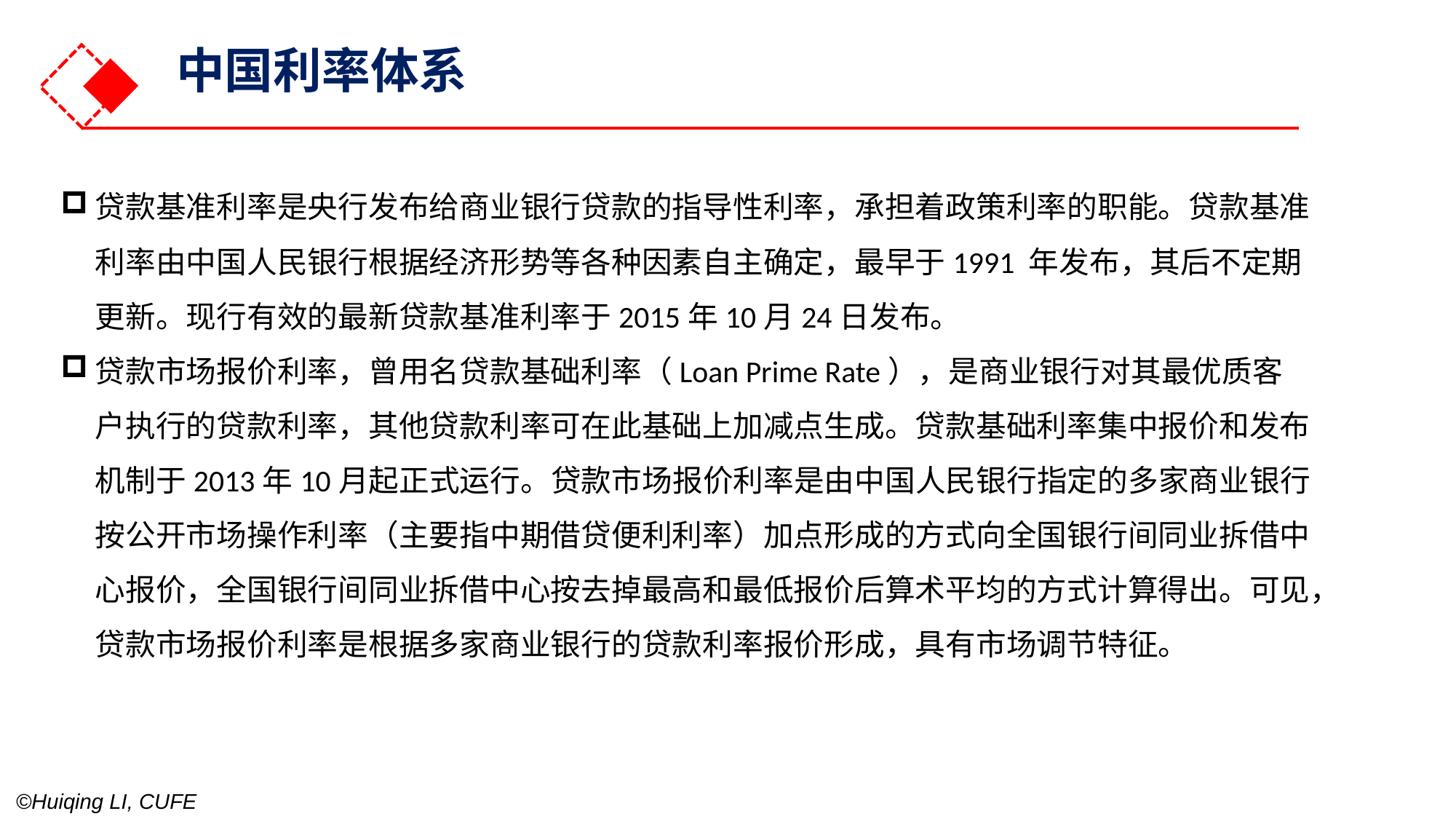

中国利率体系

贷款基准利率是央行发布给商业银行贷款的指导性利率，承担着政策利率的职能。贷款基准利率由中国人民银行根据经济形势等各种因素自主确定，最早于1991 年发布，其后不定期更新。现行有效的最新贷款基准利率于2015年10月24日发布。
贷款市场报价利率，曾用名贷款基础利率（Loan Prime Rate），是商业银行对其最优质客户执行的贷款利率，其他贷款利率可在此基础上加减点生成。贷款基础利率集中报价和发布机制于2013年10月起正式运行。贷款市场报价利率是由中国人民银行指定的多家商业银行按公开市场操作利率（主要指中期借贷便利利率）加点形成的方式向全国银行间同业拆借中心报价，全国银行间同业拆借中心按去掉最高和最低报价后算术平均的方式计算得出。可见，贷款市场报价利率是根据多家商业银行的贷款利率报价形成，具有市场调节特征。